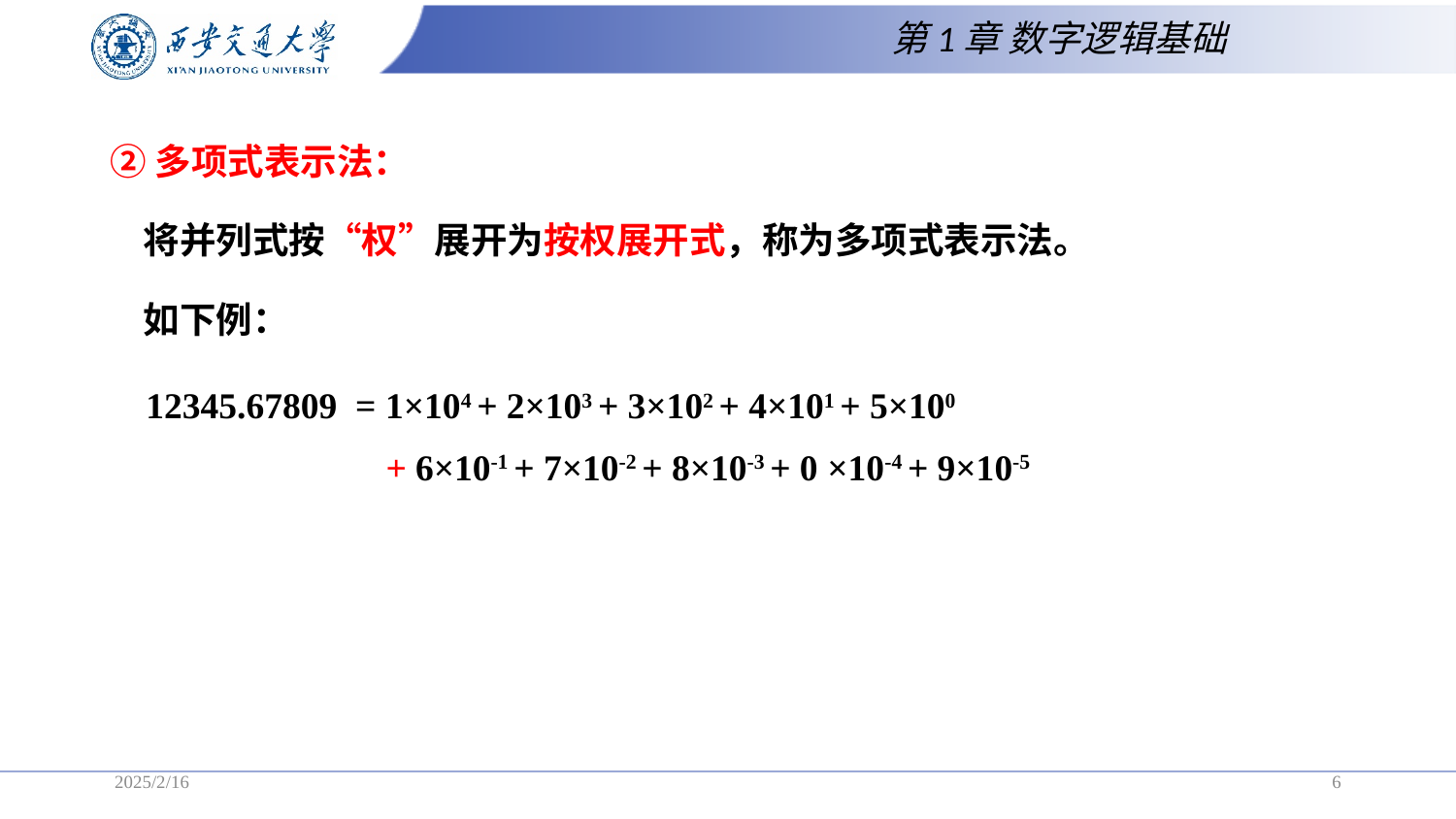

第1章 数字逻辑基础
②多项式表示法：
   将并列式按“权”展开为按权展开式，称为多项式表示法。
   如下例：
12345.67809  = 1×104 + 2×103 + 3×102 + 4×101 + 5×100
                          + 6×10-1 + 7×10-2 + 8×10-3 + 0 ×10-4 + 9×10-5
2025/2/16
6